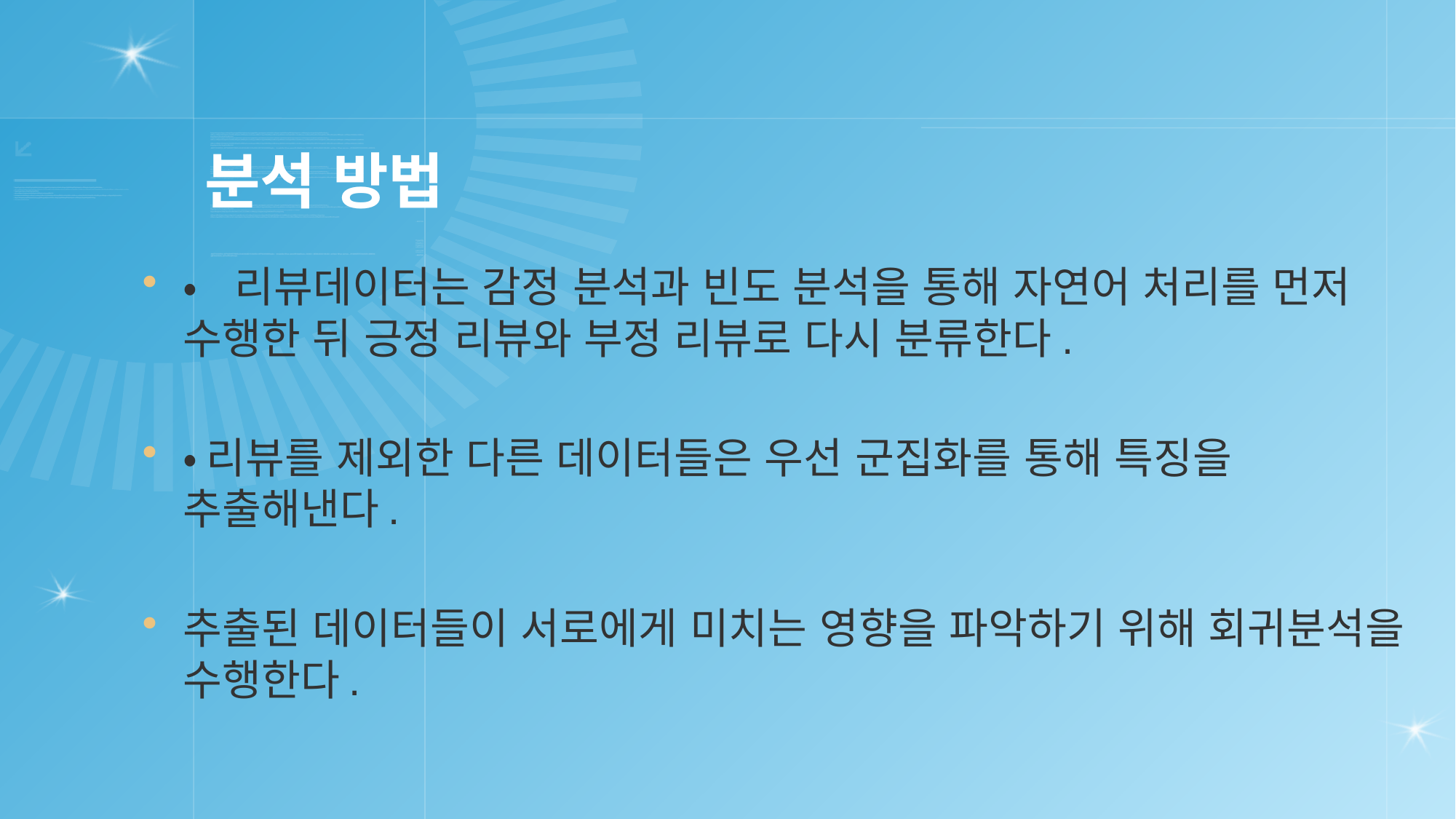

# 분석 방법
•리뷰데이터는 감정 분석과 빈도 분석을 통해 자연어 처리를 먼저 수행한 뒤 긍정 리뷰와 부정 리뷰로 다시 분류한다.

•리뷰를 제외한 다른 데이터들은 우선 군집화를 통해 특징을 추출해낸다.

추출된 데이터들이 서로에게 미치는 영향을 파악하기 위해 회귀분석을 수행한다.